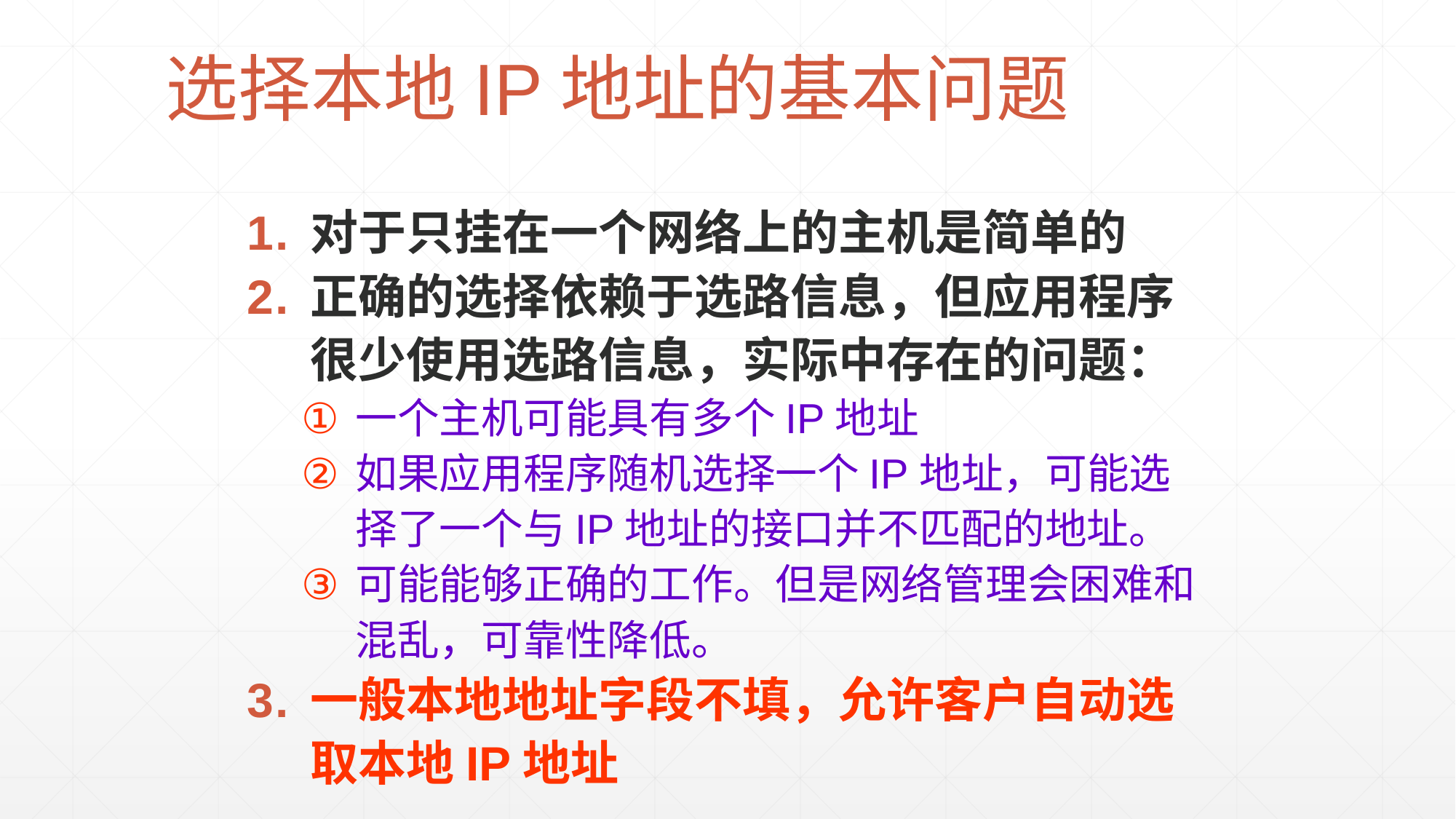

# 选择本地IP地址的基本问题
对于只挂在一个网络上的主机是简单的
正确的选择依赖于选路信息，但应用程序很少使用选路信息，实际中存在的问题：
一个主机可能具有多个IP地址
如果应用程序随机选择一个IP地址，可能选择了一个与IP地址的接口并不匹配的地址。
可能能够正确的工作。但是网络管理会困难和混乱，可靠性降低。
一般本地地址字段不填，允许客户自动选取本地IP地址